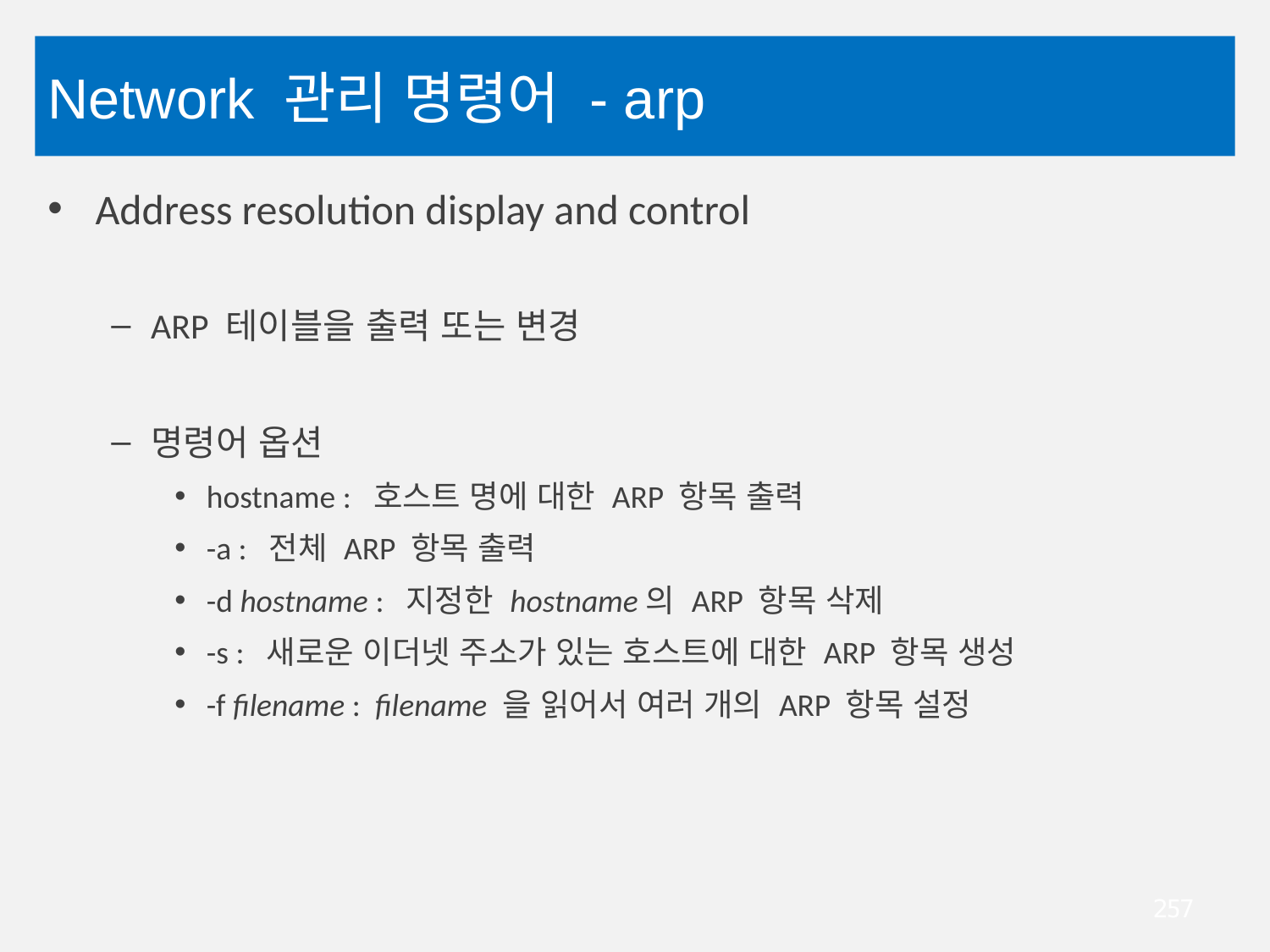

# Network 관리 명령어 - arp
Address resolution display and control

ARP 테이블을 출력 또는 변경

명령어 옵션
hostname :  호스트 명에 대한 ARP 항목 출력
-a :  전체 ARP 항목 출력
-d hostname :  지정한 hostname의 ARP 항목 삭제
-s :  새로운 이더넷 주소가 있는 호스트에 대한 ARP 항목 생성
-f filename :  filename 을 읽어서 여러 개의 ARP 항목 설정
257